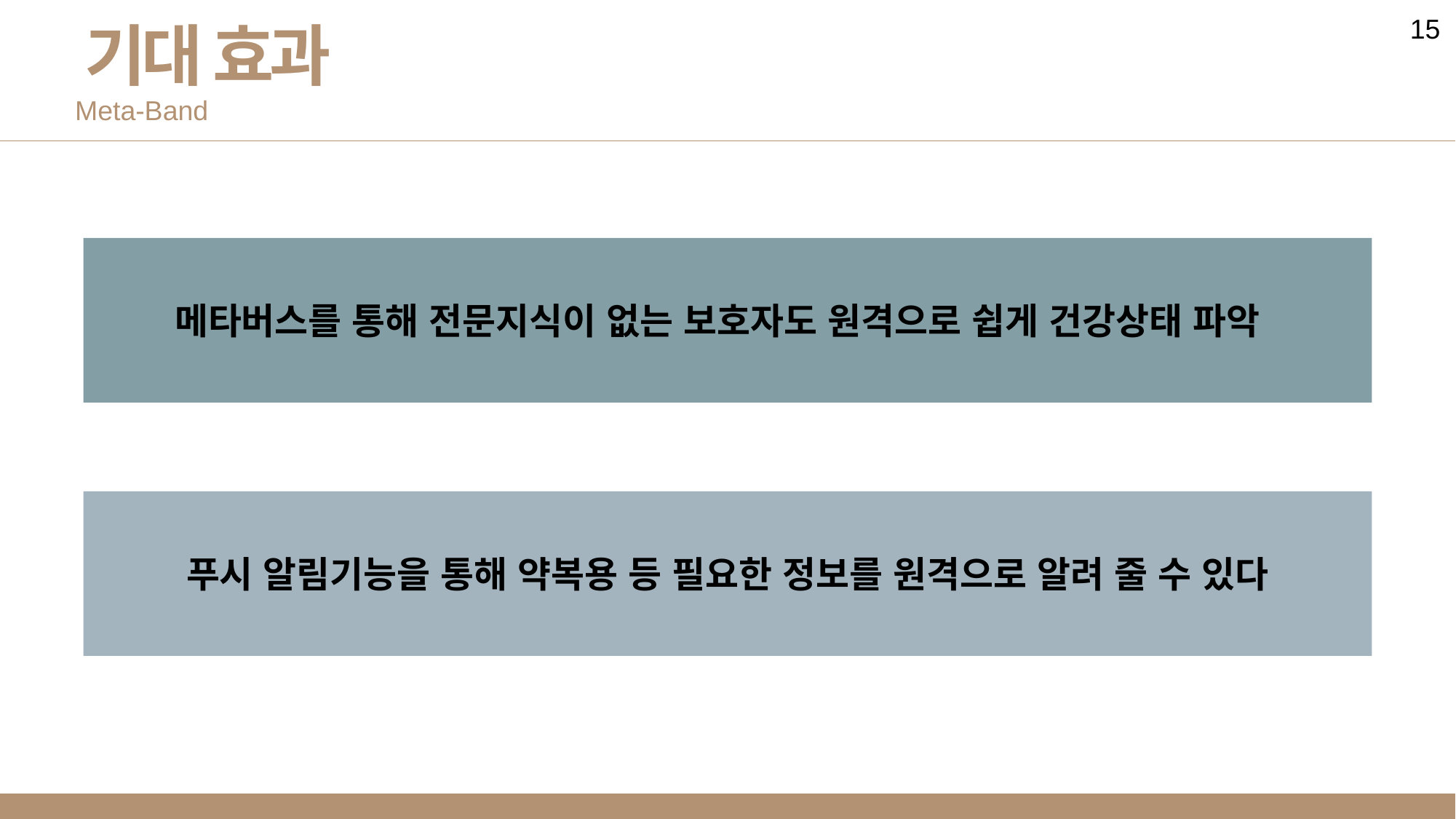

15
기대 효과
Meta-Band
메타버스를 통해 전문지식이 없는 보호자도 원격으로 쉽게 건강상태 파악
푸시 알림기능을 통해 약복용 등 필요한 정보를 원격으로 알려 줄 수 있다